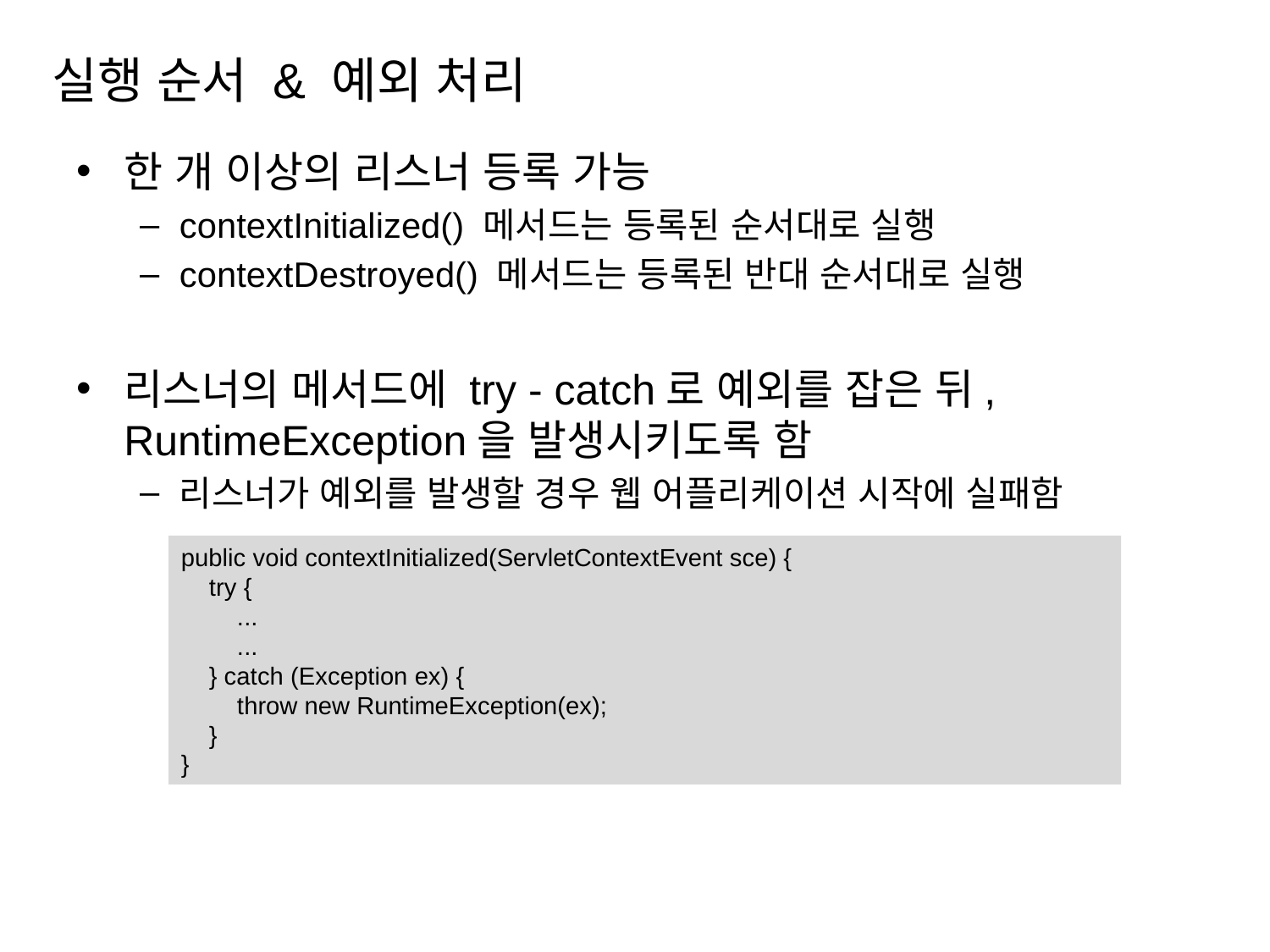

# 실행 순서 & 예외 처리
한 개 이상의 리스너 등록 가능
contextInitialized() 메서드는 등록된 순서대로 실행
contextDestroyed() 메서드는 등록된 반대 순서대로 실행

리스너의 메서드에 try - catch로 예외를 잡은 뒤, RuntimeException을 발생시키도록 함
리스너가 예외를 발생할 경우 웹 어플리케이션 시작에 실패함

public void contextInitialized(ServletContextEvent sce) {
    try {
        ...
        ...
    } catch (Exception ex) {
        throw new RuntimeException(ex);
    }
}